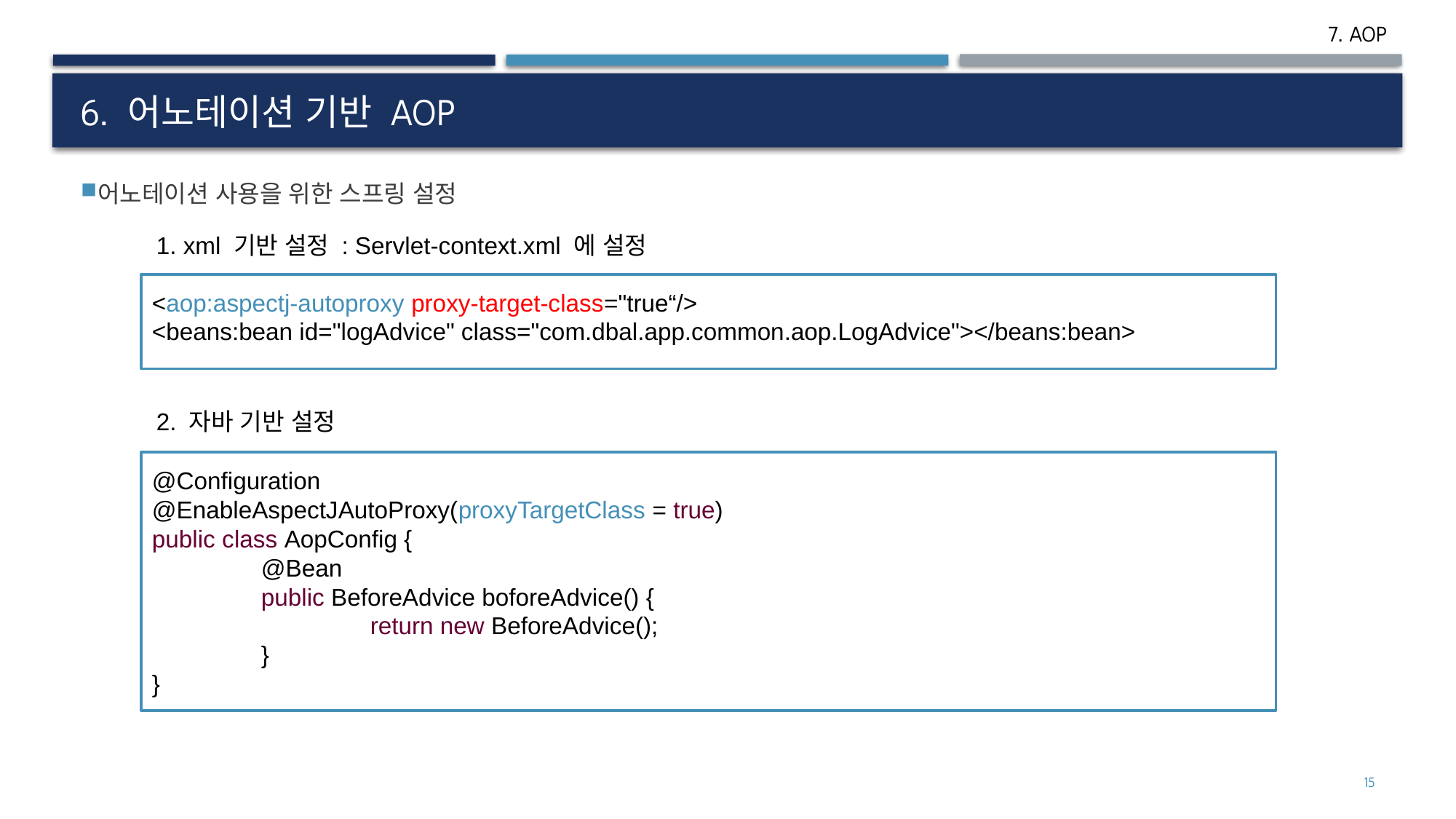

# 6. 어노테이션 기반 AOP
어노테이션 사용을 위한 스프링 설정
1. xml 기반 설정 : Servlet-context.xml 에 설정
<aop:aspectj-autoproxy proxy-target-class="true“/>
<beans:bean id="logAdvice" class="com.dbal.app.common.aop.LogAdvice"></beans:bean>
2. 자바 기반 설정
@Configuration
@EnableAspectJAutoProxy(proxyTargetClass = true)
public class AopConfig {
	@Bean
	public BeforeAdvice boforeAdvice() {
		return new BeforeAdvice();
	}
}
15